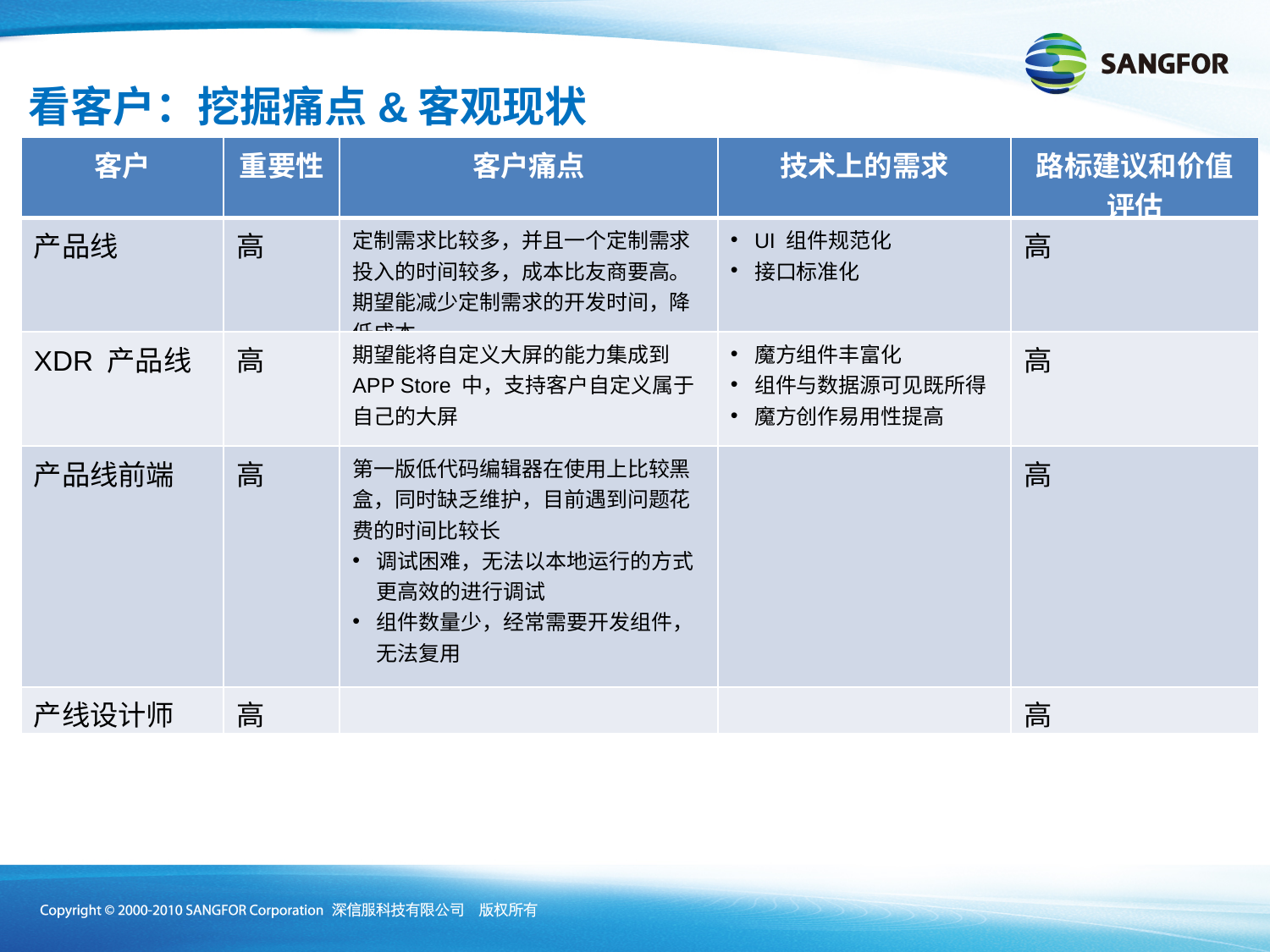

看客户：挖掘痛点&客观现状

| 客户 | 重要性 | 客户痛点 | 技术上的需求 | 路标建议和价值评估 |
| --- | --- | --- | --- | --- |
| 产品线 | 高 | 定制需求比较多，并且一个定制需求投入的时间较多，成本比友商要高。期望能减少定制需求的开发时间，降低成本 | UI 组件规范化 接口标准化 | 高 |
| XDR 产品线 | 高 | 期望能将自定义大屏的能力集成到 APP Store 中，支持客户自定义属于自己的大屏 | 魔方组件丰富化 组件与数据源可见既所得 魔方创作易用性提高 | 高 |
| 产品线前端 | 高 | 第一版低代码编辑器在使用上比较黑盒，同时缺乏维护，目前遇到问题花费的时间比较长 调试困难，无法以本地运行的方式更高效的进行调试 组件数量少，经常需要开发组件，无法复用 |  | 高 |
| 产线设计师 | 高 |  |  | 高 |